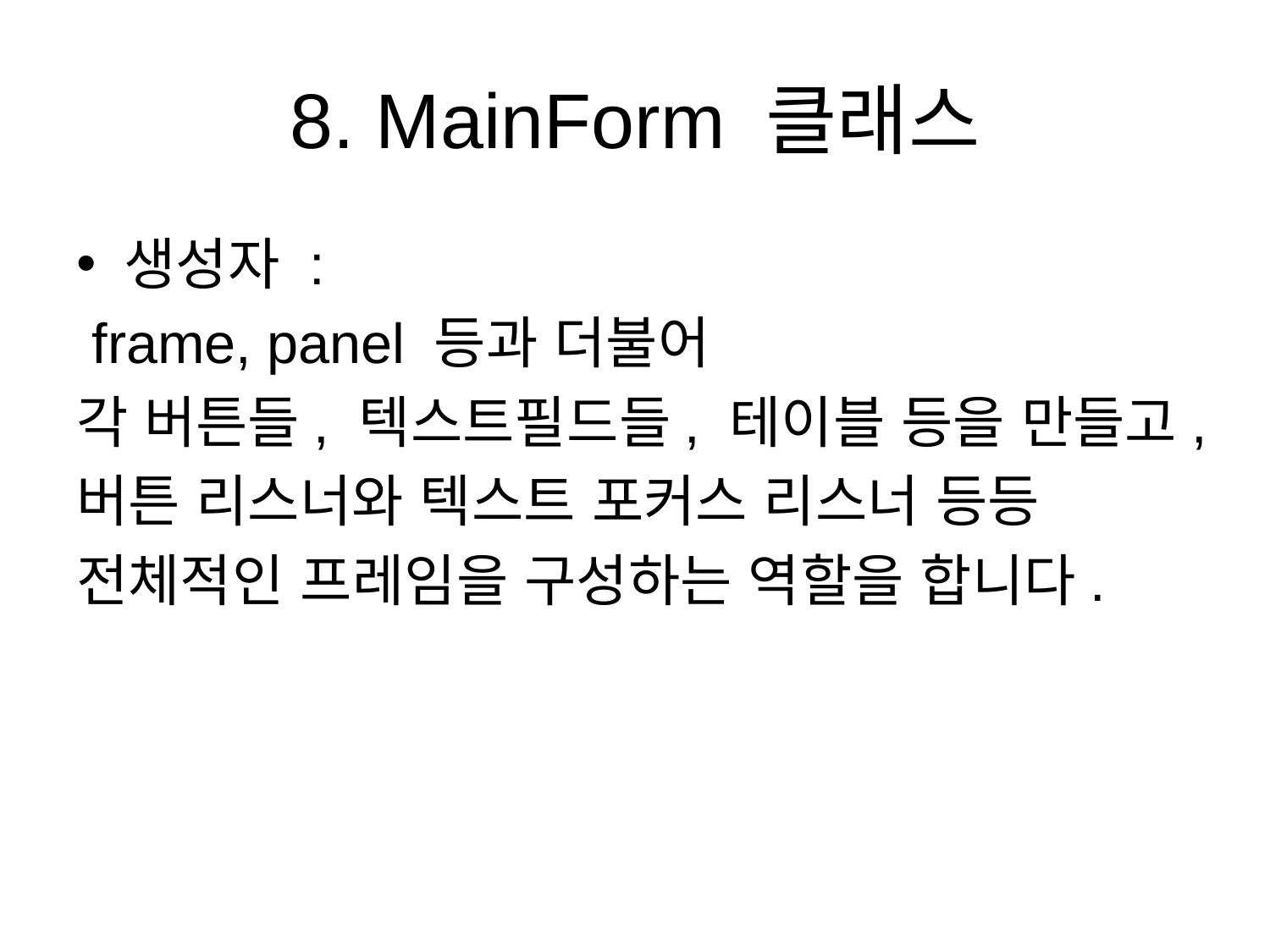

# 8. MainForm 클래스
생성자 :
 frame, panel 등과 더불어
각 버튼들, 텍스트필드들, 테이블 등을 만들고,
버튼 리스너와 텍스트 포커스 리스너 등등
전체적인 프레임을 구성하는 역할을 합니다.